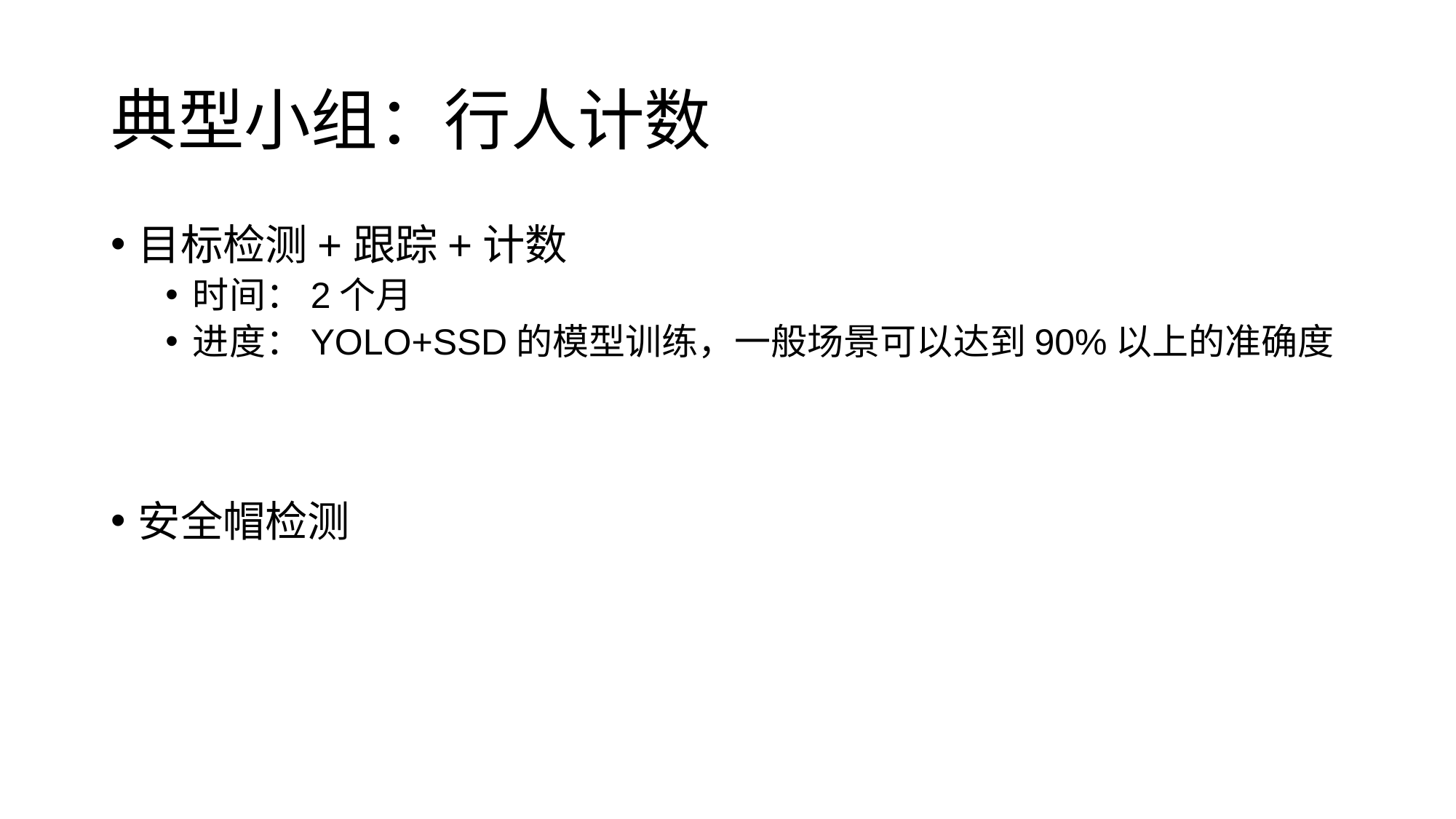

# 典型小组：行人计数
目标检测+跟踪+计数
时间：2个月
进度：YOLO+SSD的模型训练，一般场景可以达到90%以上的准确度

安全帽检测